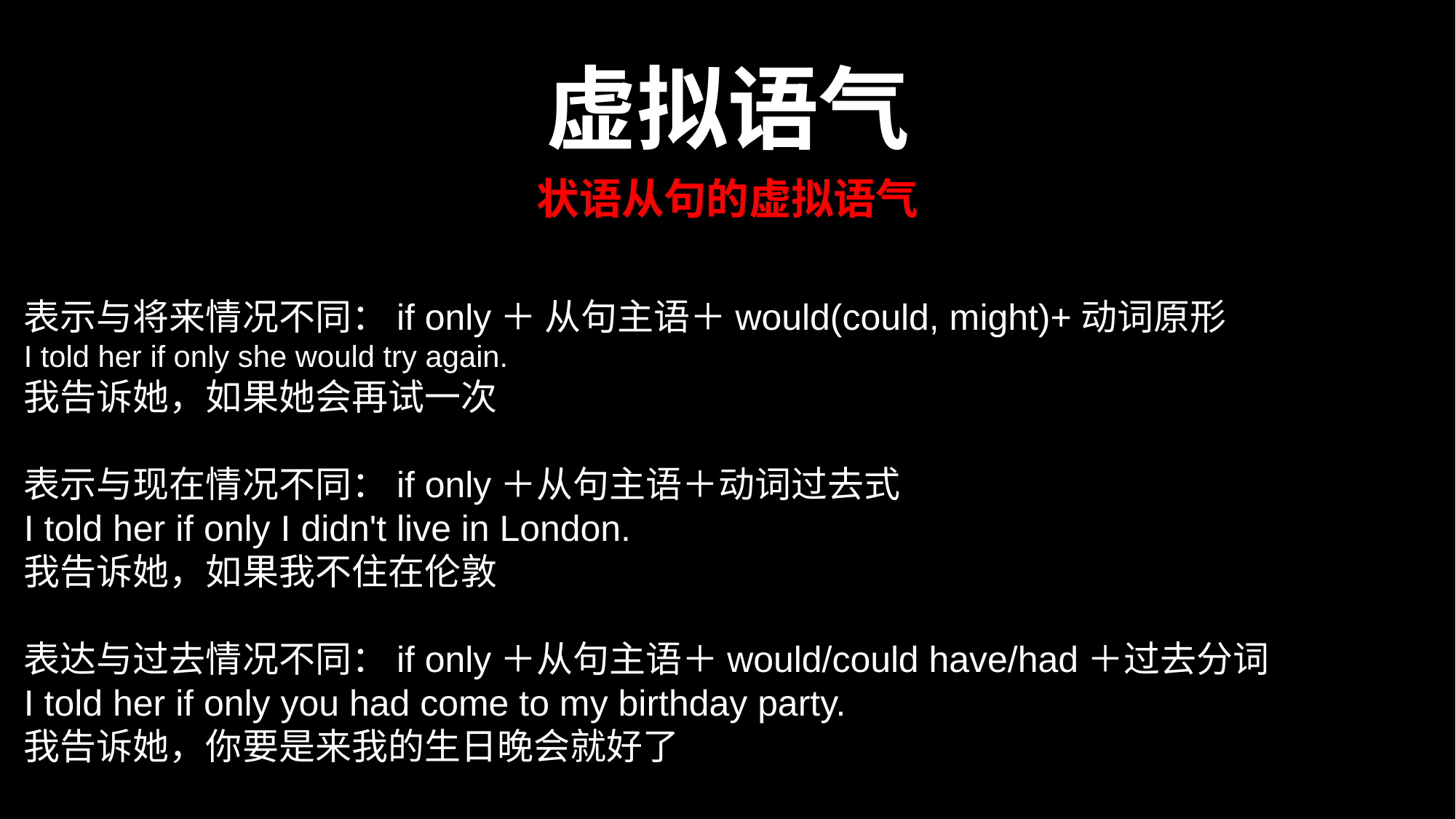

虚拟语气
状语从句的虚拟语气
表示与将来情况不同：if only＋ 从句主语＋would(could, might)+动词原形
I told her if only she would try again.
我告诉她，如果她会再试一次

表示与现在情况不同：if only＋从句主语＋动词过去式
I told her if only I didn't live in London.
我告诉她，如果我不住在伦敦

表达与过去情况不同：if only＋从句主语＋would/could have/had＋过去分词
I told her if only you had come to my birthday party.
我告诉她，你要是来我的生日晚会就好了